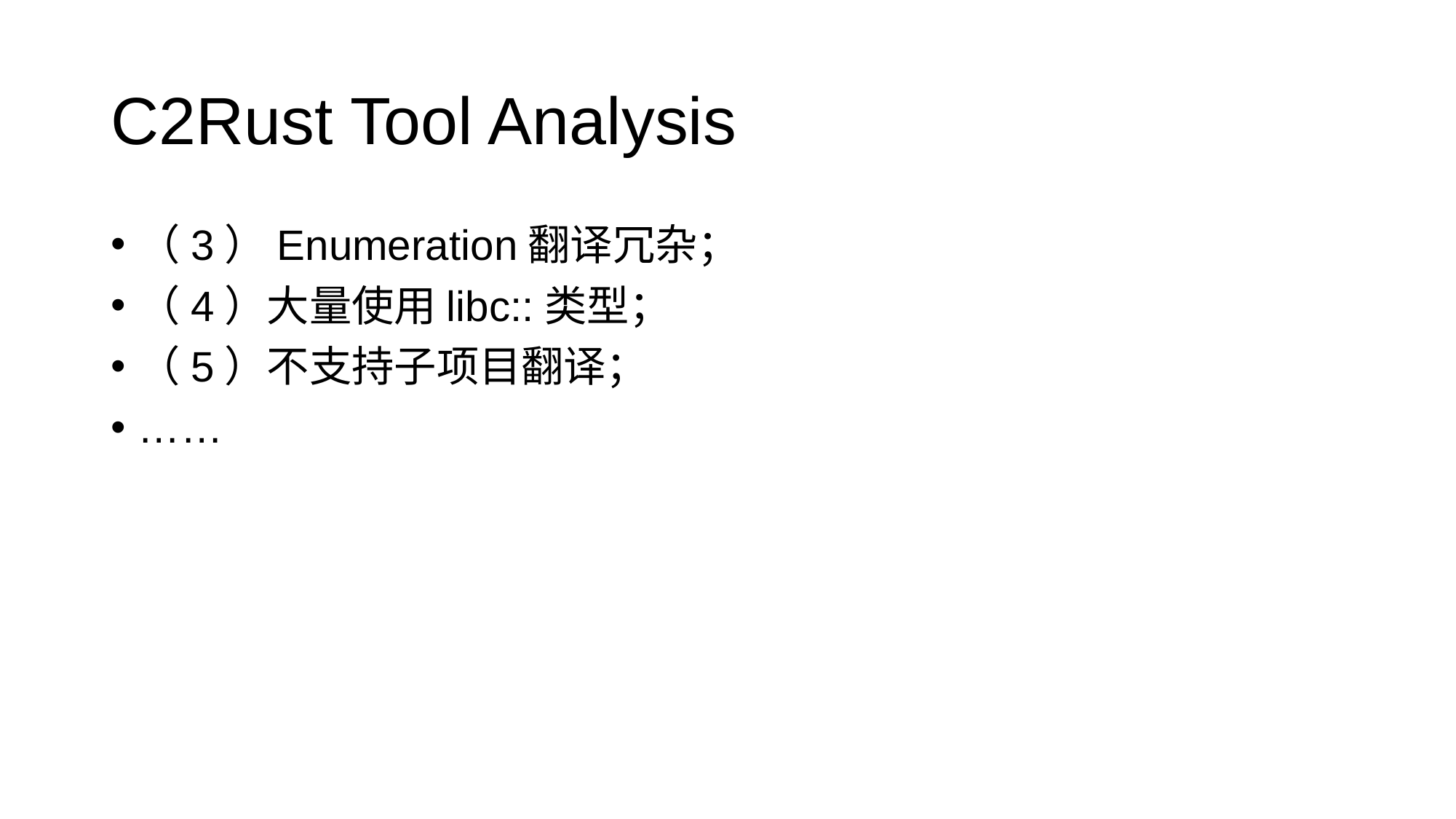

# C2Rust Tool Analysis
（3）Enumeration翻译冗杂；
（4）大量使用libc::类型；
（5）不支持子项目翻译；
……